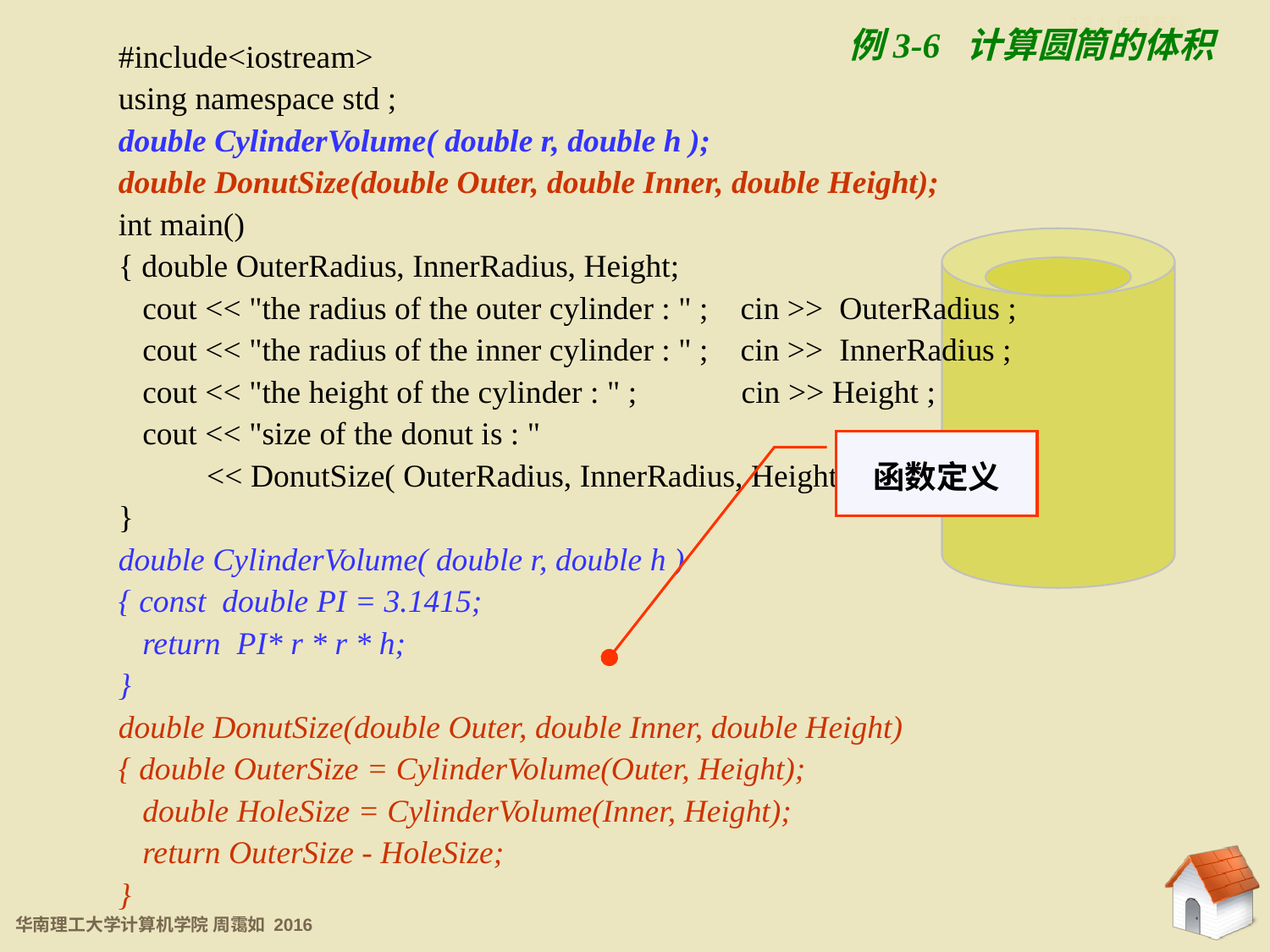

3.2.1 传值参数
例3-6  计算圆筒的体积
#include<iostream>
using namespace std ;
double CylinderVolume( double r, double h );
double DonutSize(double Outer, double Inner, double Height);
int main()
{ double OuterRadius, InnerRadius, Height;
   cout << "the radius of the outer cylinder : " ;    cin >>  OuterRadius ;
   cout << "the radius of the inner cylinder : " ;    cin >>  InnerRadius ;
   cout << "the height of the cylinder : " ;             cin >> Height ;
   cout << "size of the donut is : "
           << DonutSize( OuterRadius, InnerRadius, Height) << endl ;
}
double CylinderVolume( double r, double h )
{ const  double PI = 3.1415;
   return  PI* r * r * h;
}
double DonutSize(double Outer, double Inner, double Height)
{ double OuterSize = CylinderVolume(Outer, Height);
   double HoleSize = CylinderVolume(Inner, Height);
   return OuterSize - HoleSize;
}

函数定义